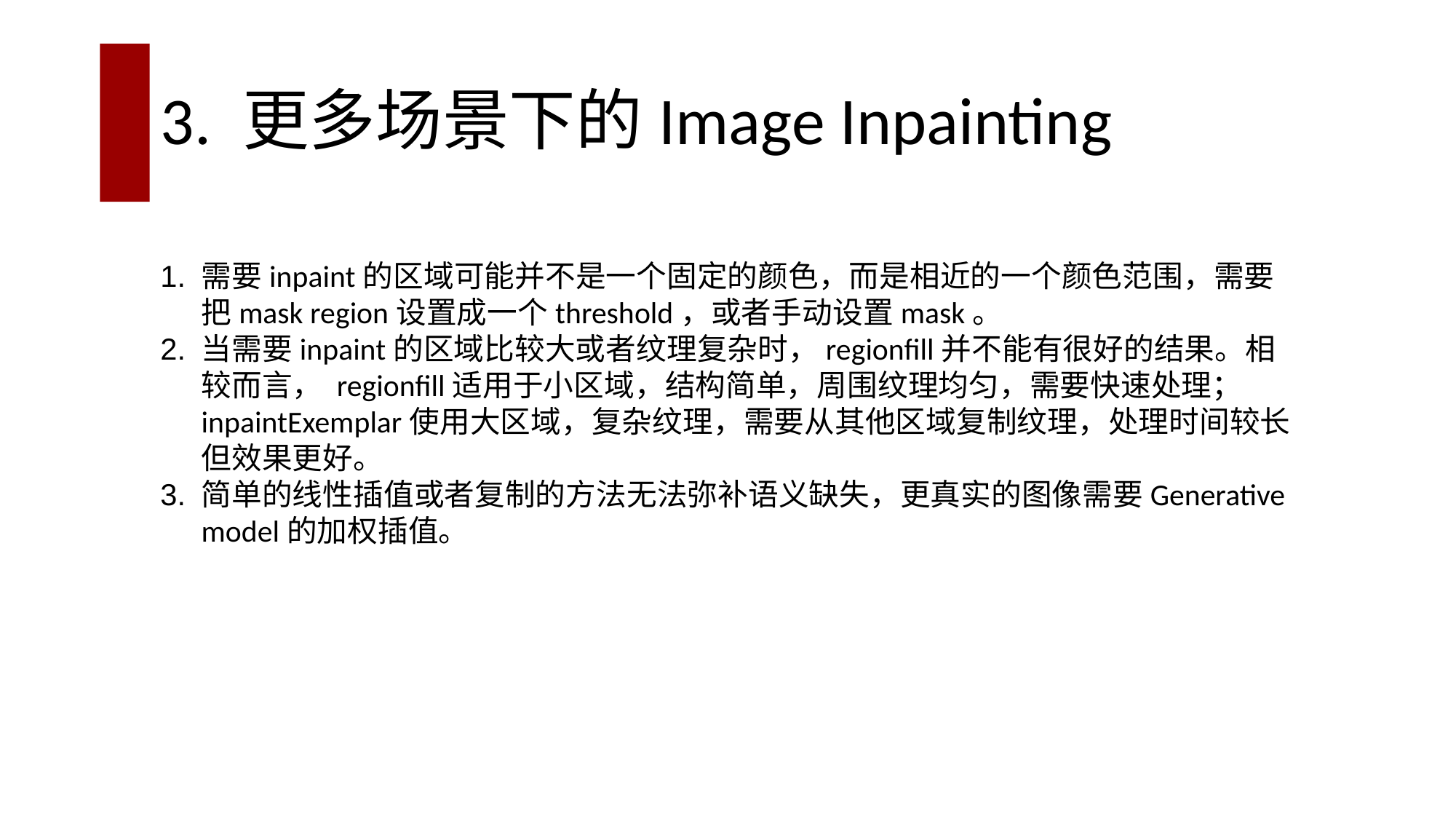

# 3. 更多场景下的Image Inpainting

需要inpaint的区域可能并不是一个固定的颜色，而是相近的一个颜色范围，需要把mask region设置成一个threshold，或者手动设置mask。
当需要inpaint的区域比较大或者纹理复杂时，regionfill并不能有很好的结果。相较而言， regionfill适用于小区域，结构简单，周围纹理均匀，需要快速处理；inpaintExemplar使用大区域，复杂纹理，需要从其他区域复制纹理，处理时间较长但效果更好。
简单的线性插值或者复制的方法无法弥补语义缺失，更真实的图像需要Generative model的加权插值。